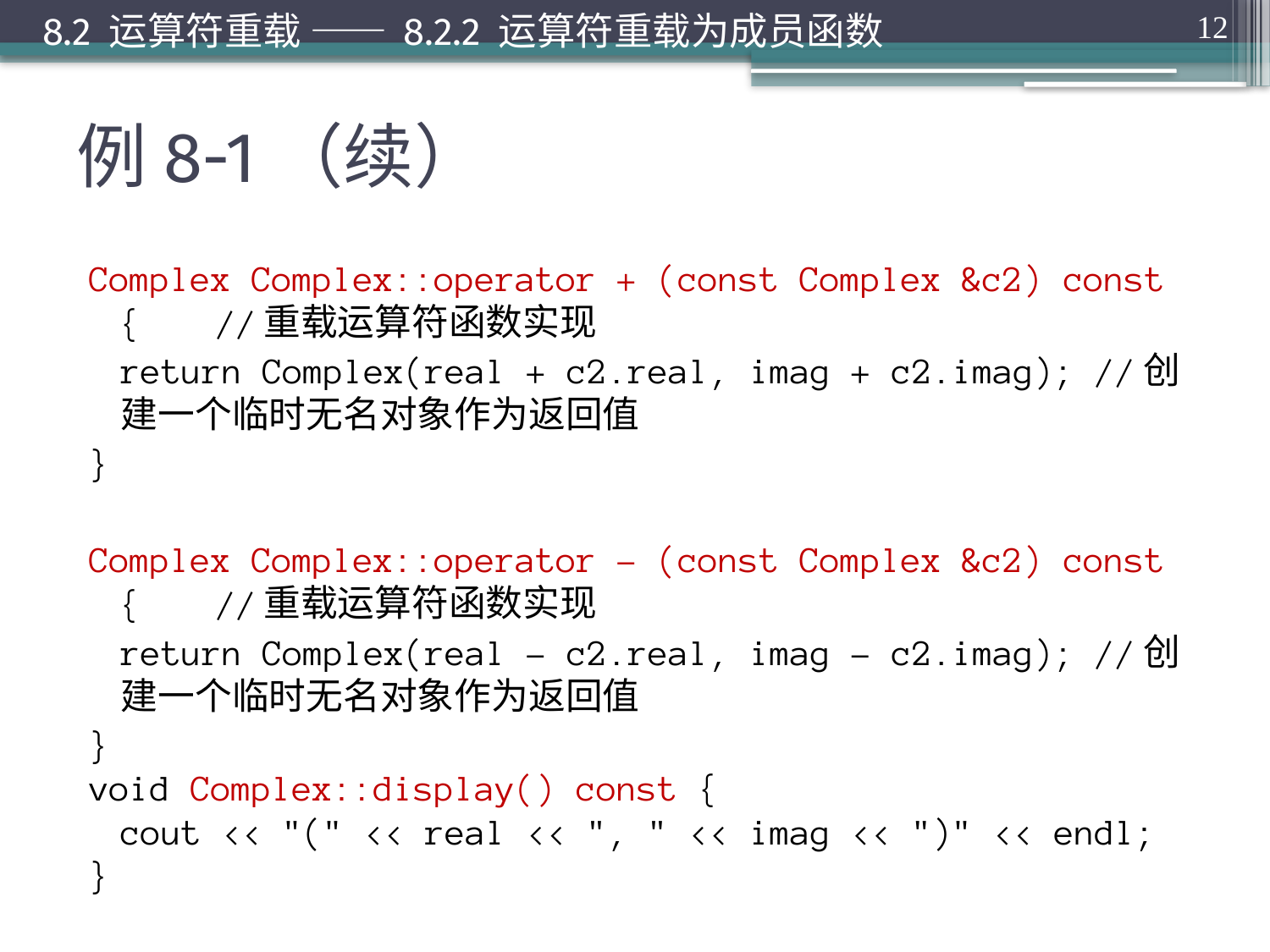

8.2 运算符重载 —— 8.2.2 运算符重载为成员函数
12
# 例8-1（续）
Complex Complex::operator + (const Complex &c2) const {	//重载运算符函数实现
	return Complex(real + c2.real, imag + c2.imag); //创建一个临时无名对象作为返回值
}

Complex Complex::operator - (const Complex &c2) const {	//重载运算符函数实现
	return Complex(real - c2.real, imag - c2.imag); //创建一个临时无名对象作为返回值
}
void Complex::display() const {
	cout << "(" << real << ", " << imag << ")" << endl;
}